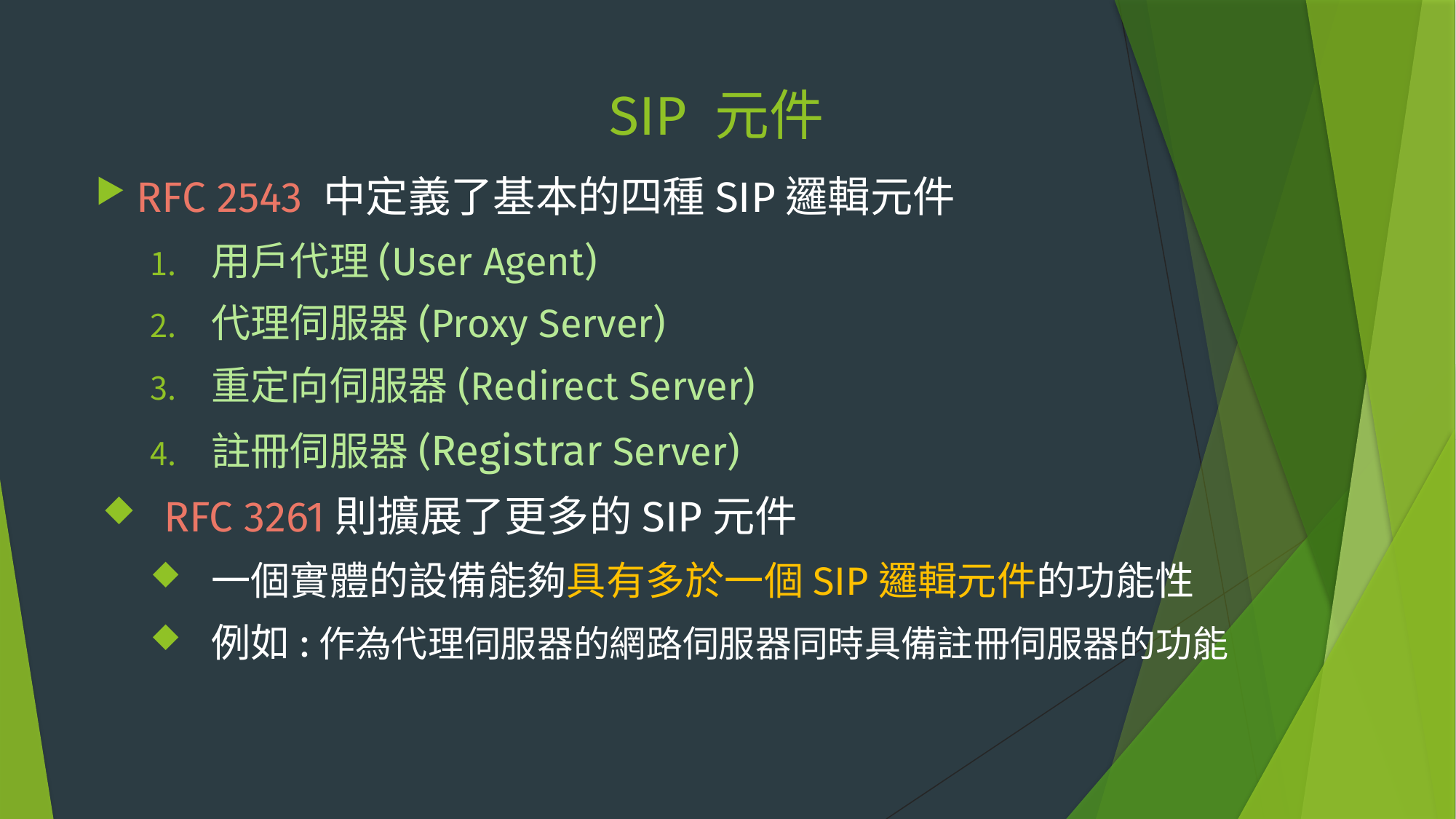

# SIP 元件
RFC 2543 中定義了基本的四種SIP邏輯元件
用戶代理(User Agent)
代理伺服器(Proxy Server)
重定向伺服器(Redirect Server)
註冊伺服器(Registrar Server)
RFC 3261則擴展了更多的SIP元件
一個實體的設備能夠具有多於一個SIP邏輯元件的功能性
例如:作為代理伺服器的網路伺服器同時具備註冊伺服器的功能